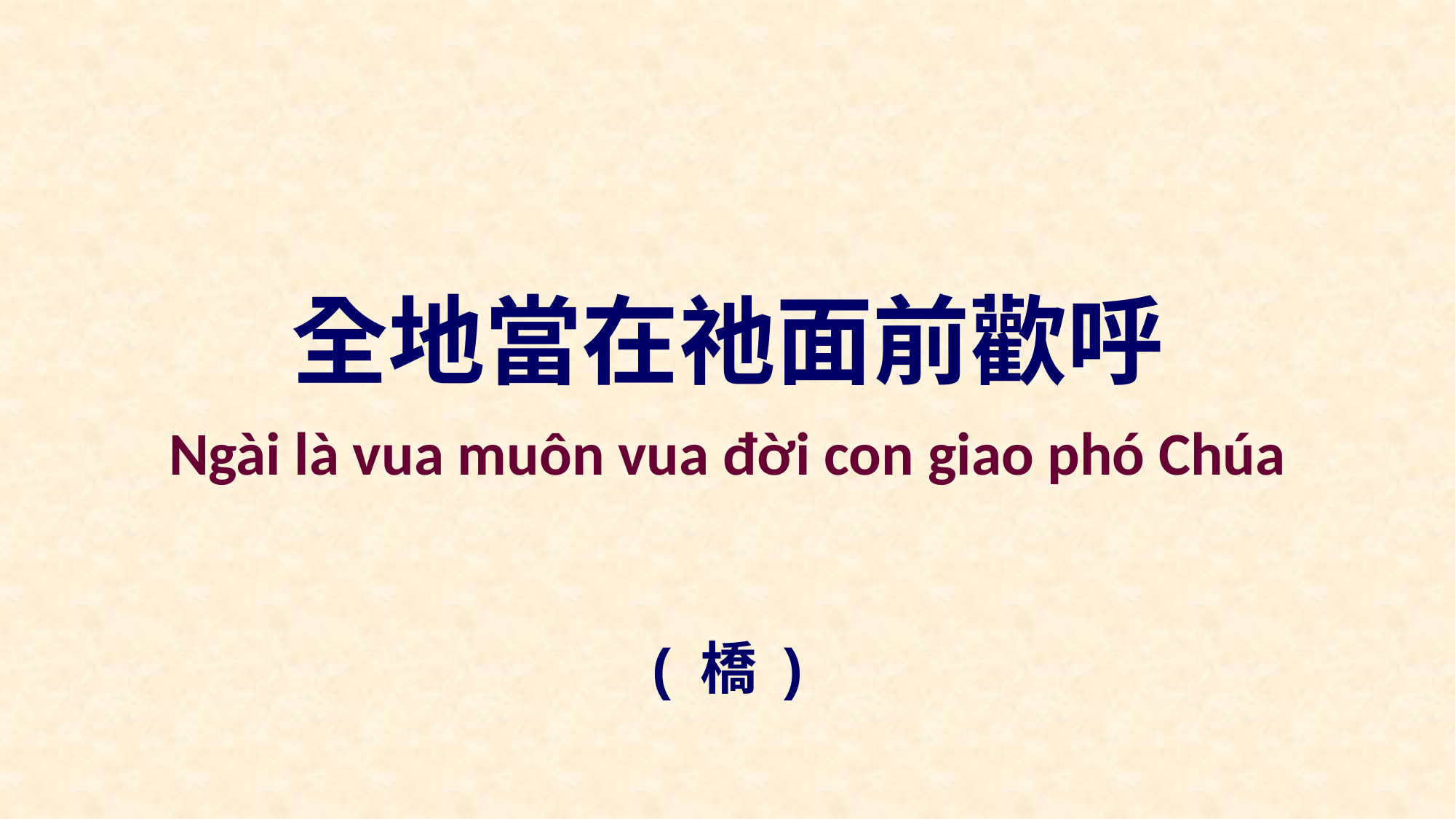

全地當在祂面前歡呼
Ngài là vua muôn vua đời con giao phó Chúa
( 橋 )